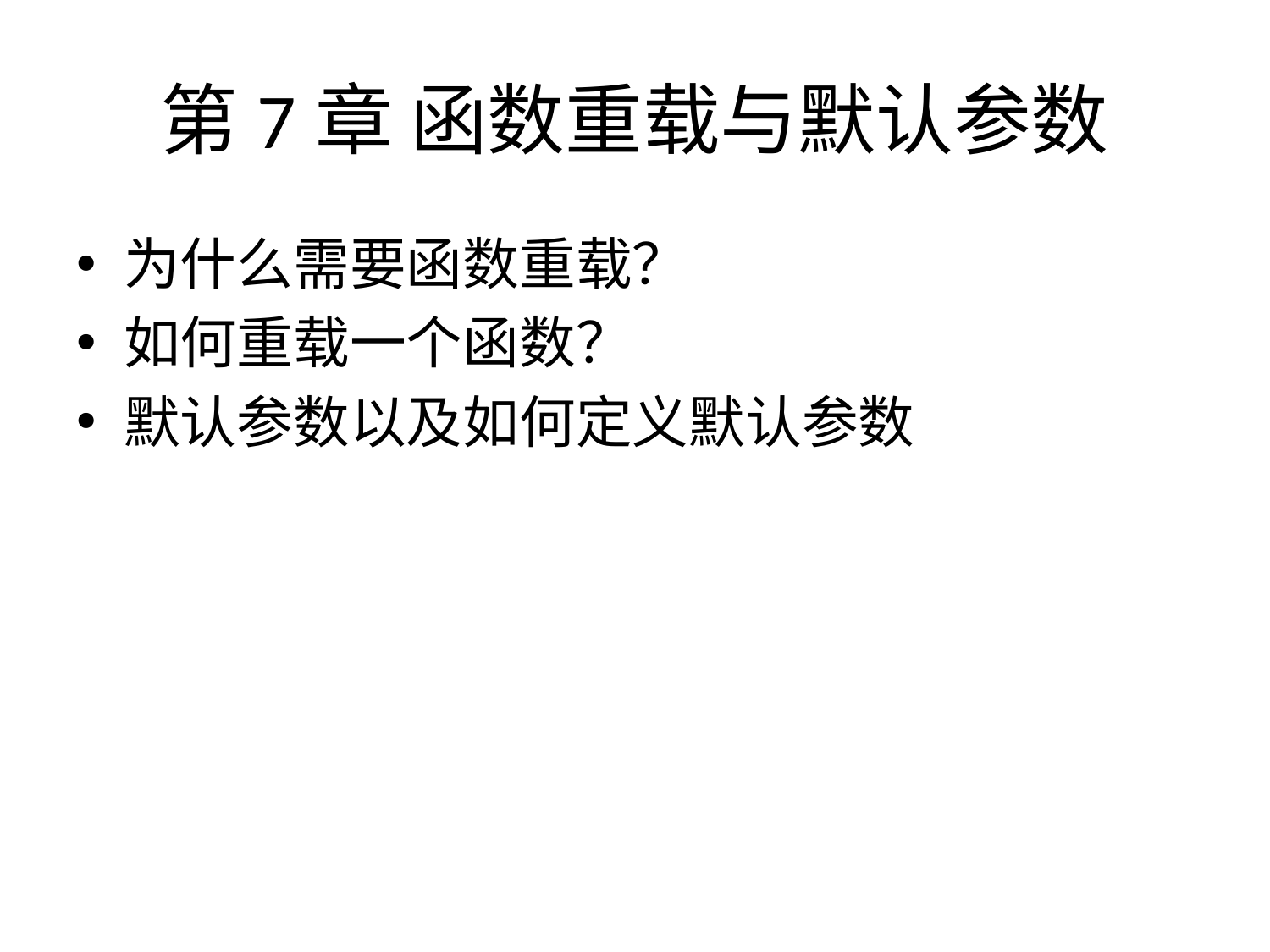

# 第7章 函数重载与默认参数
为什么需要函数重载？
如何重载一个函数？
默认参数以及如何定义默认参数